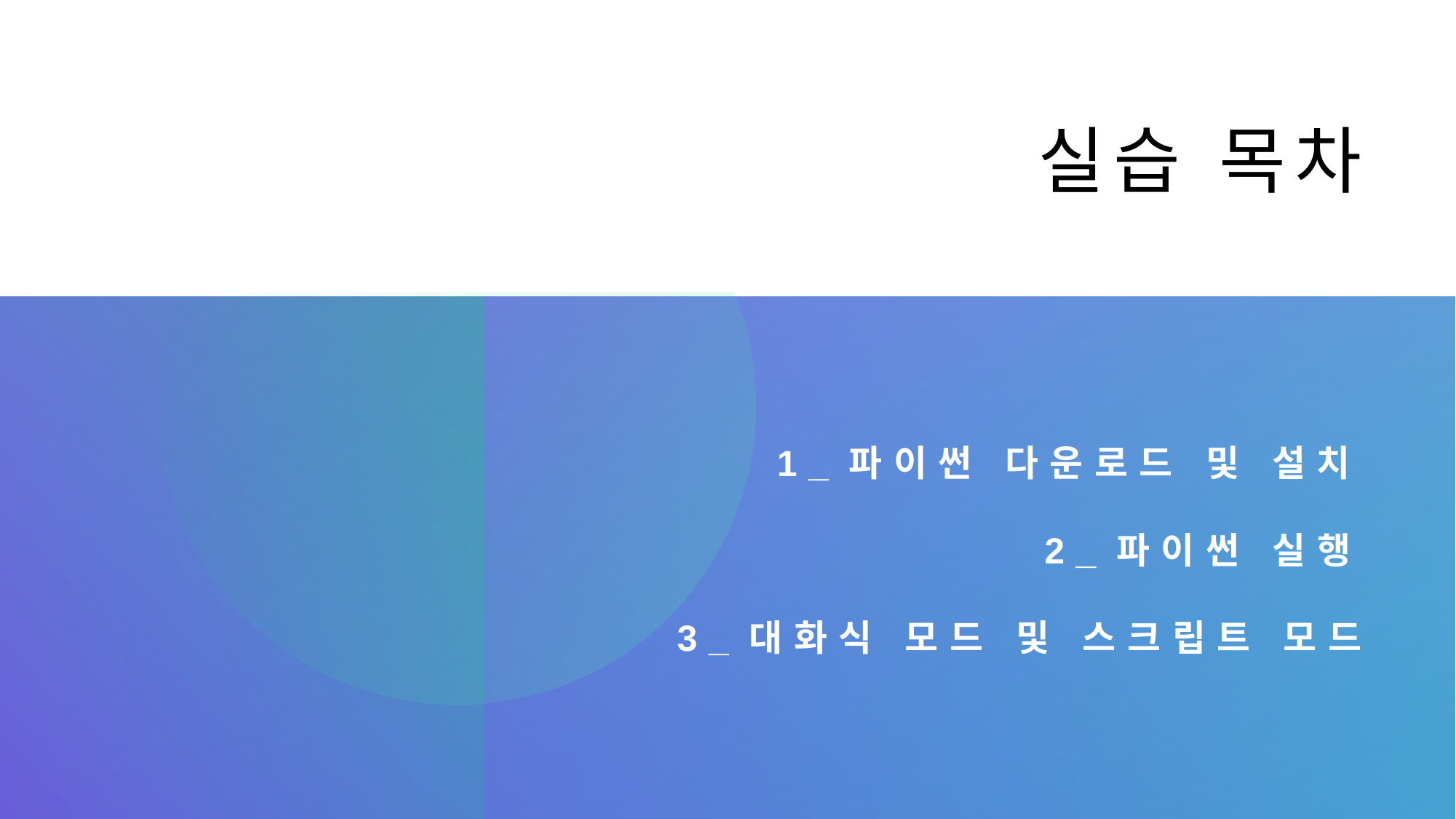

실습 목차

# 1_파이썬 다운로드 및 설치 2_파이썬 실행 3_대화식 모드 및 스크립트 모드